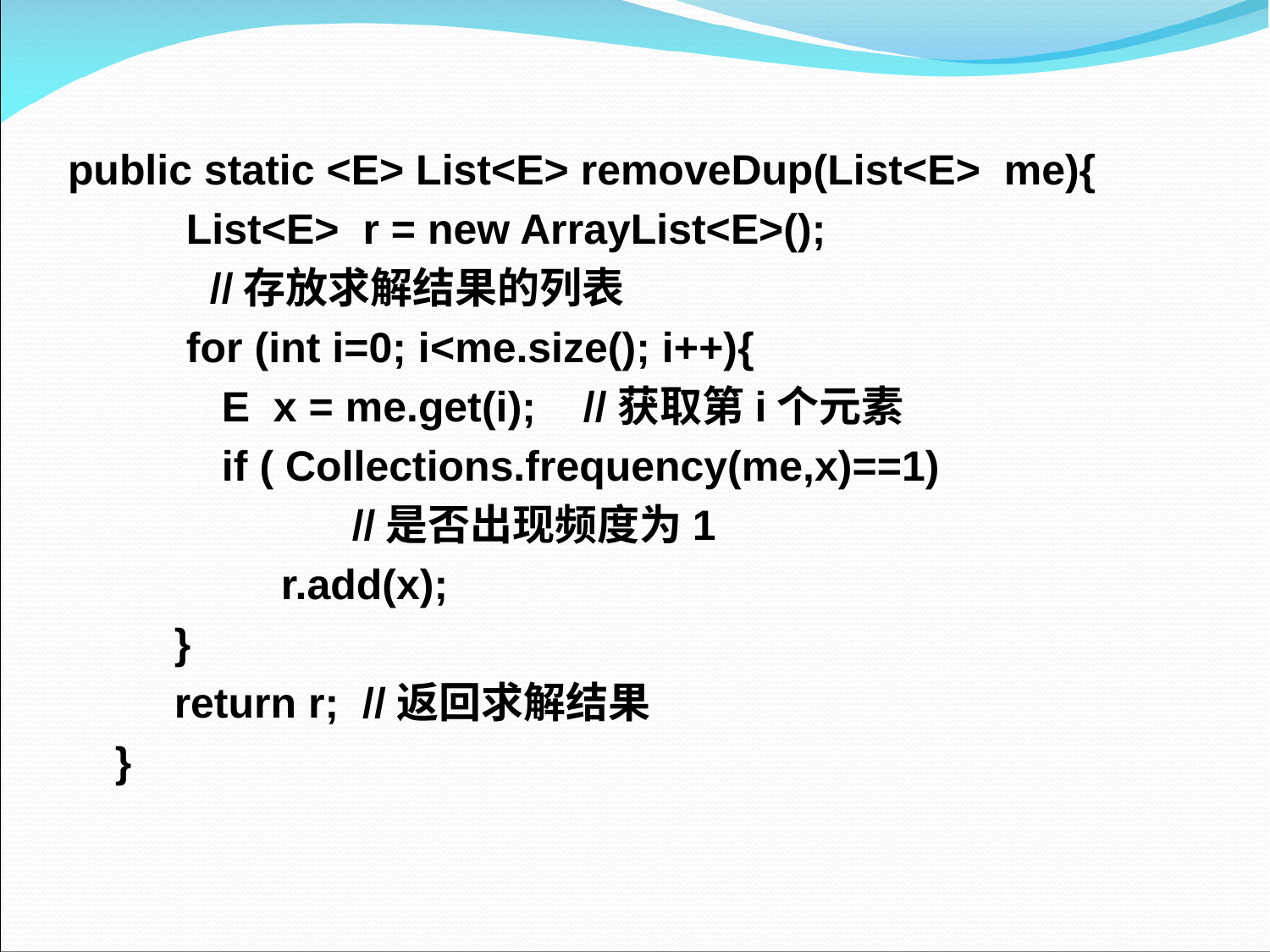

public static <E> List<E> removeDup(List<E>  me){
          List<E>  r = new ArrayList<E>();
            //存放求解结果的列表
          for (int i=0; i<me.size(); i++){
             E  x = me.get(i);    //获取第i个元素
             if ( Collections.frequency(me,x)==1)
                        //是否出现频度为1
                  r.add(x);
         }
         return r;  //返回求解结果
    }